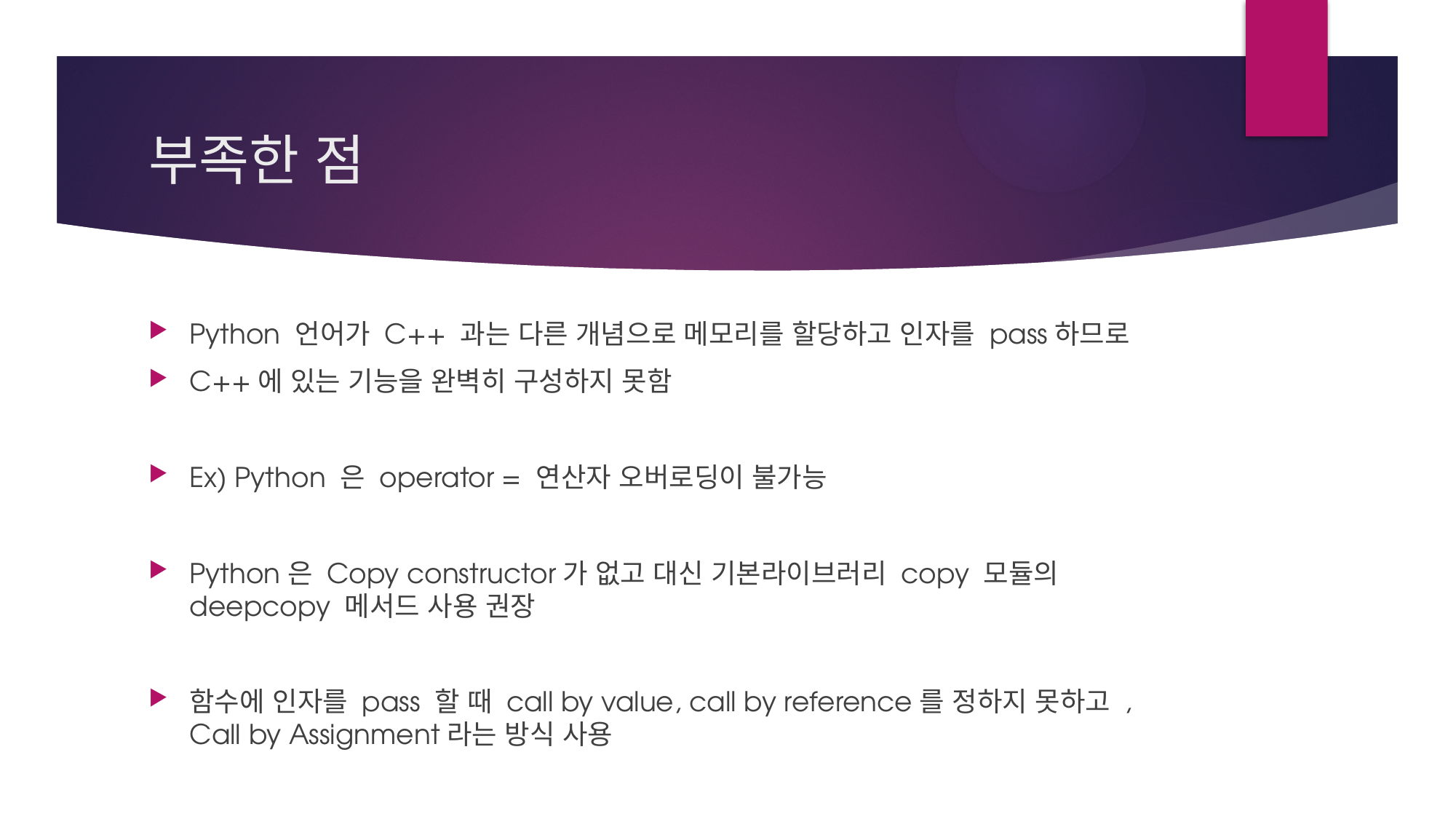

# 부족한 점
Python 언어가 C++ 과는 다른 개념으로 메모리를 할당하고 인자를 pass하므로
C++에 있는 기능을 완벽히 구성하지 못함

Ex) Python 은 operator = 연산자 오버로딩이 불가능

Python은 Copy constructor가 없고 대신 기본라이브러리 copy 모듈의 deepcopy 메서드 사용 권장

함수에 인자를 pass 할 때 call by value, call by reference를 정하지 못하고 , Call by Assignment라는 방식 사용